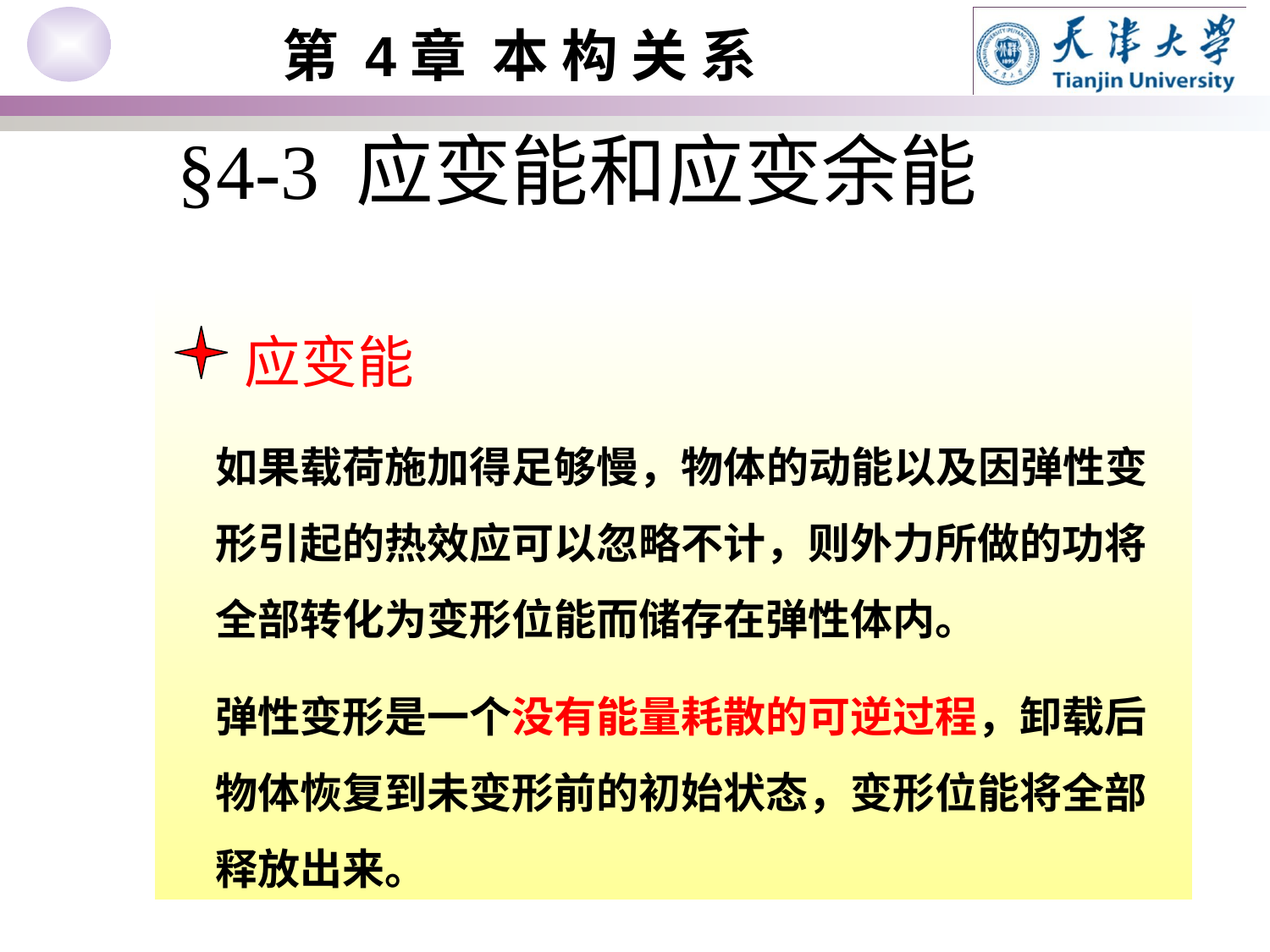

§4-3 应变能和应变余能
     应变能
    如果载荷施加得足够慢，物体的动能以及因弹性变形引起的热效应可以忽略不计，则外力所做的功将全部转化为变形位能而储存在弹性体内。
    弹性变形是一个没有能量耗散的可逆过程，卸载后物体恢复到未变形前的初始状态，变形位能将全部释放出来。